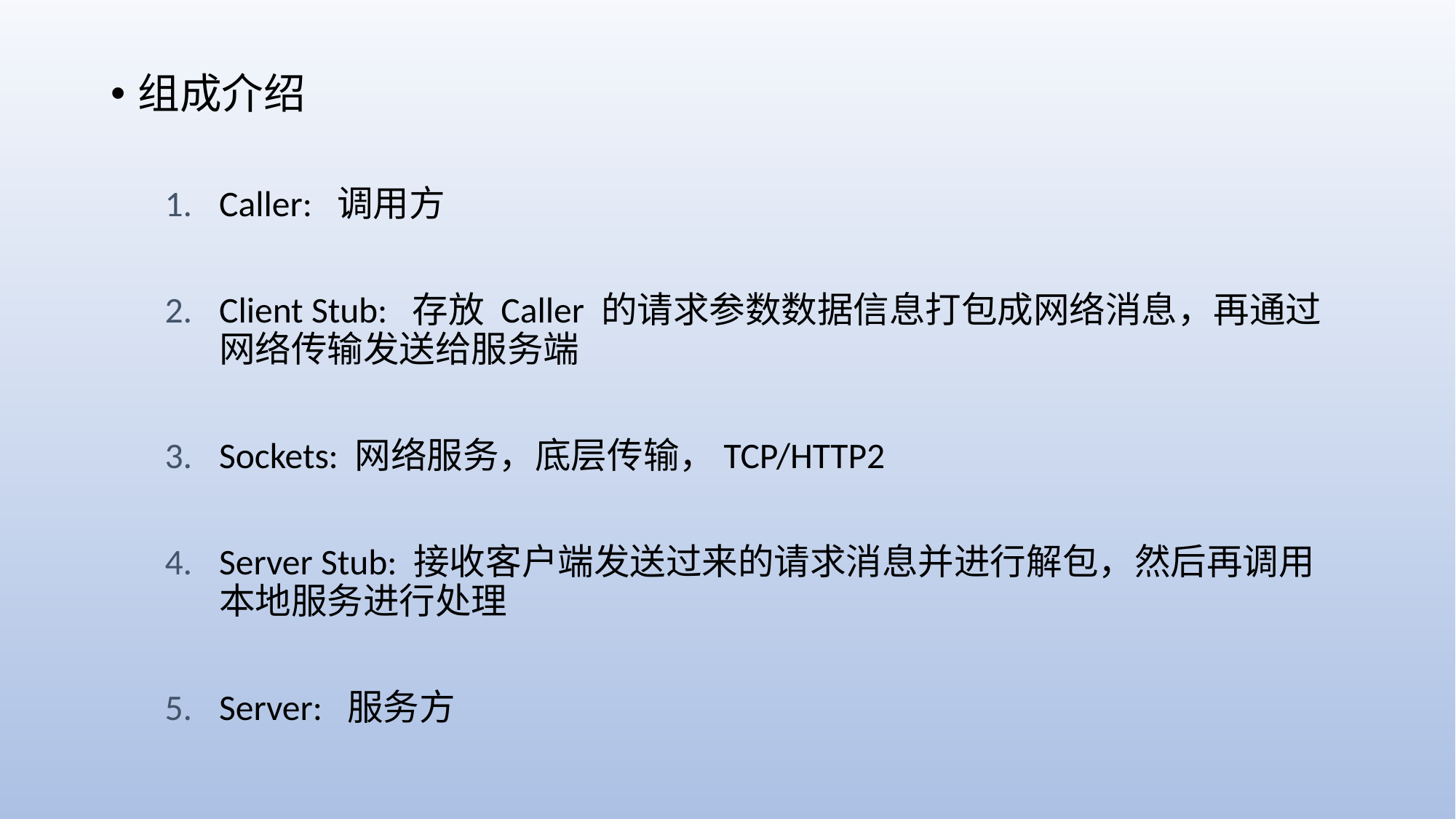

组成介绍

Caller:  调用方

Client Stub:  存放 Caller 的请求参数数据信息打包成网络消息，再通过网络传输发送给服务端

Sockets: 网络服务，底层传输，TCP/HTTP2

Server Stub: 接收客户端发送过来的请求消息并进行解包，然后再调用本地服务进行处理

Server:  服务方